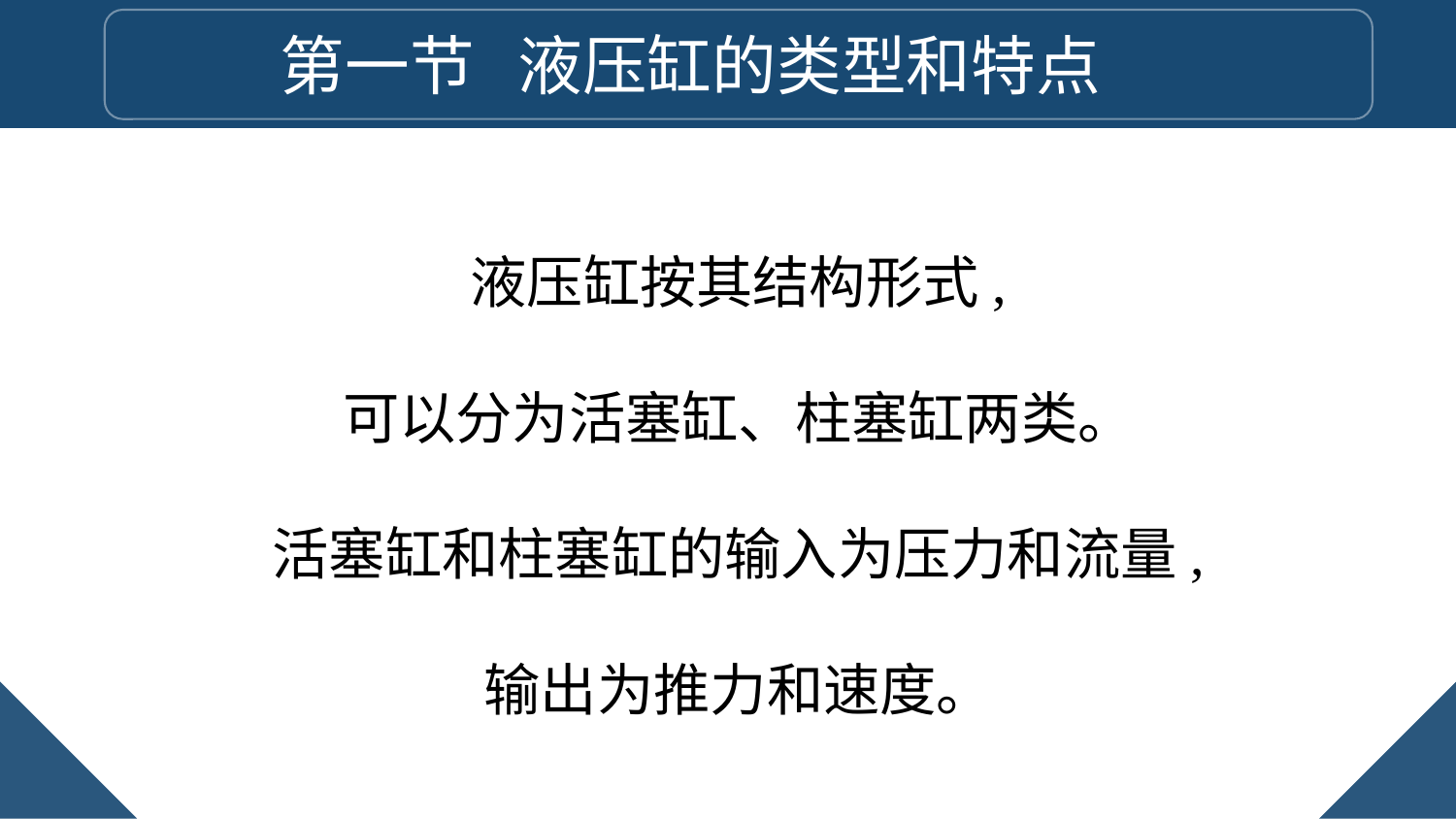

第一节   液压缸的类型和特点
液压缸按其结构形式,
可以分为活塞缸、柱塞缸两类。
活塞缸和柱塞缸的输入为压力和流量,
输出为推力和速度。